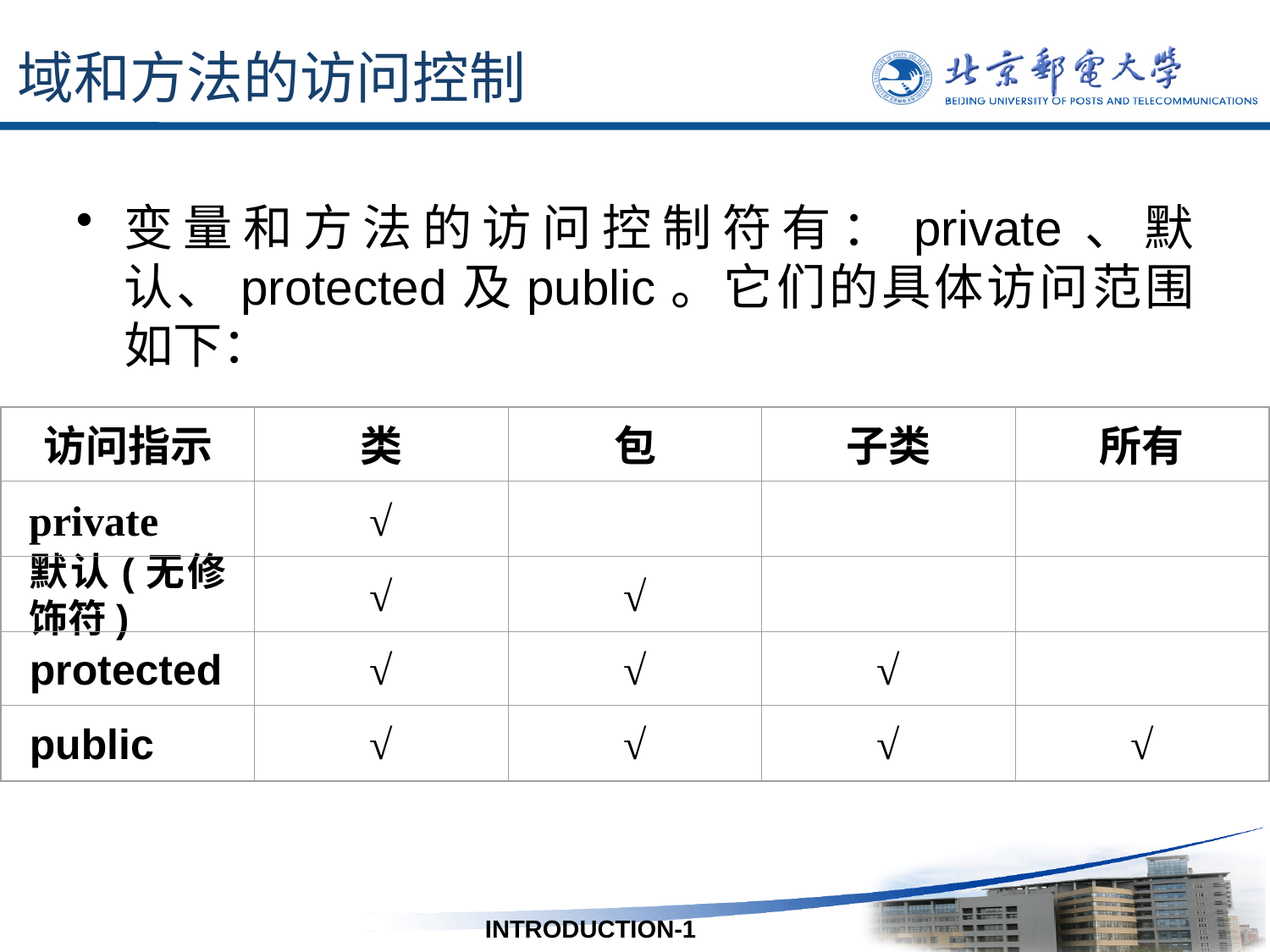

# 域和方法的访问控制
变量和方法的访问控制符有：private、默认、protected及public。它们的具体访问范围如下：

访问指示

类

包

子类

所有

private

√

默认(无修饰符)

√

√

protected

√

√

√

public

√

√

√

√

INTRODUCTION-1